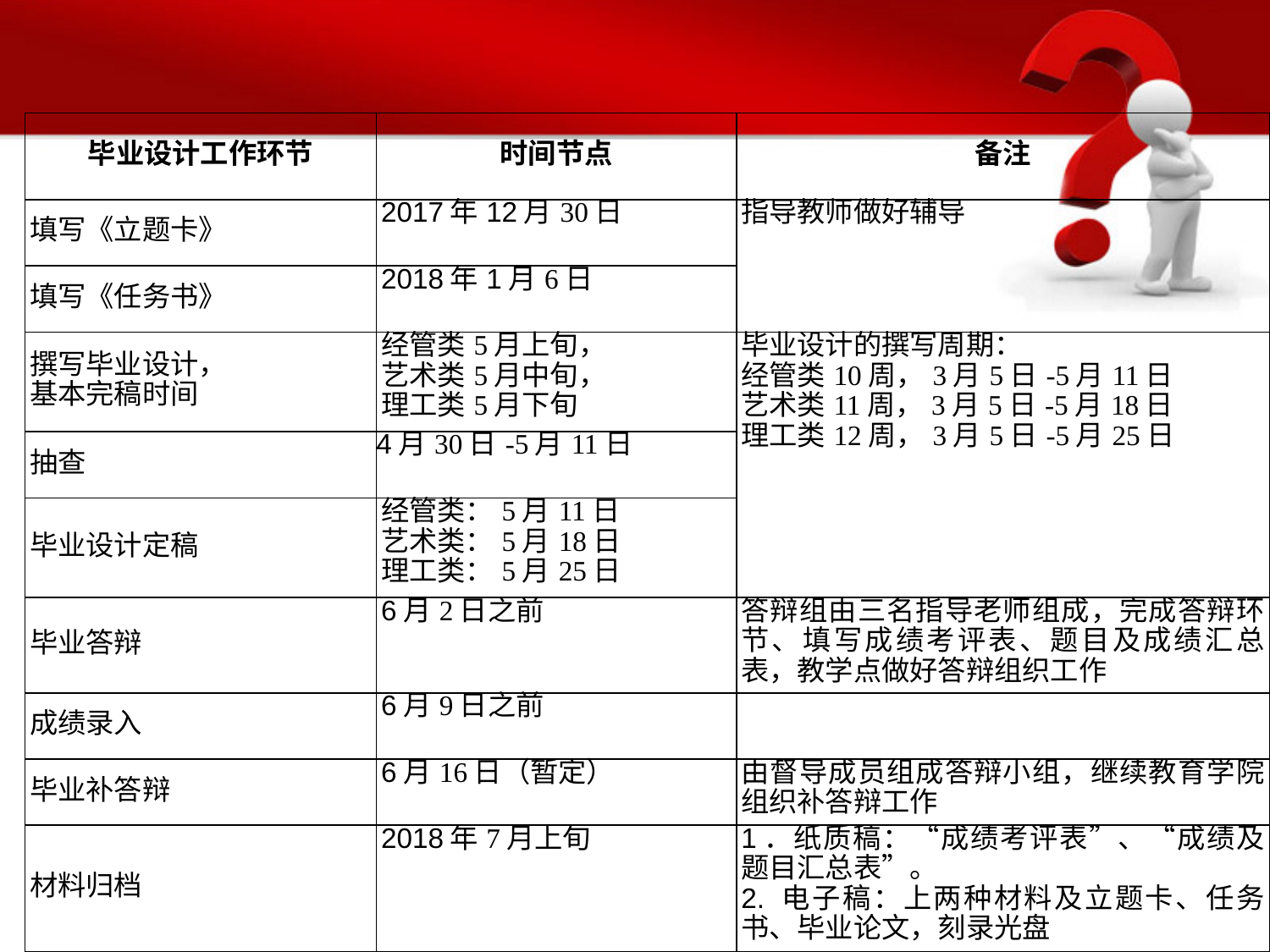

| 毕业设计工作环节 | 时间节点 | 备注 |
| --- | --- | --- |
| 填写《立题卡》 | 2017年12月30日 | 指导教师做好辅导 |
| 填写《任务书》 | 2018年1月6日 |  |
| 撰写毕业设计， 基本完稿时间 | 经管类5月上旬， 艺术类5月中旬， 理工类5月下旬 | 毕业设计的撰写周期： 经管类10周，3月5日-5月11日 艺术类11周，3月5日-5月18日 理工类12周，3月5日-5月25日 |
| 抽查 | 4月30日-5月11日 |  |
| 毕业设计定稿 | 经管类：5月11日 艺术类：5月18日 理工类：5月25日 |  |
| 毕业答辩 | 6月2日之前 | 答辩组由三名指导老师组成，完成答辩环节、填写成绩考评表、题目及成绩汇总表，教学点做好答辩组织工作 |
| 成绩录入 | 6月9日之前 |  |
| 毕业补答辩 | 6月16日（暂定） | 由督导成员组成答辩小组，继续教育学院组织补答辩工作 |
| 材料归档 | 2018年7月上旬 | 1．纸质稿：“成绩考评表”、“成绩及题目汇总表”。 2. 电子稿：上两种材料及立题卡、任务书、毕业论文，刻录光盘 |